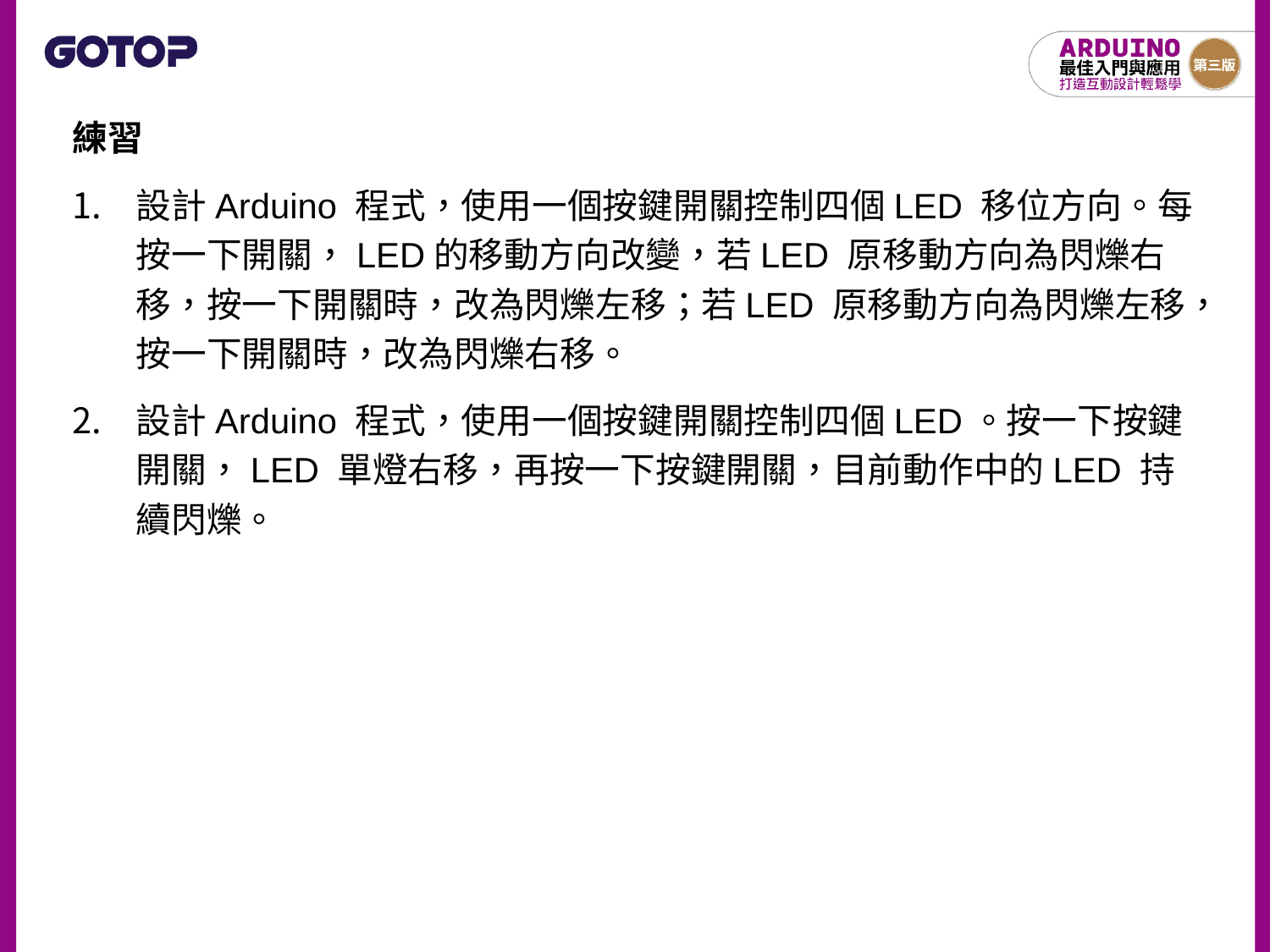

練習
設計Arduino 程式，使用一個按鍵開關控制四個LED 移位方向。每按一下開關，LED的移動方向改變，若LED 原移動方向為閃爍右移，按一下開關時，改為閃爍左移；若LED 原移動方向為閃爍左移，按一下開關時，改為閃爍右移。
設計Arduino 程式，使用一個按鍵開關控制四個LED。按一下按鍵開關，LED 單燈右移，再按一下按鍵開關，目前動作中的LED 持續閃爍。